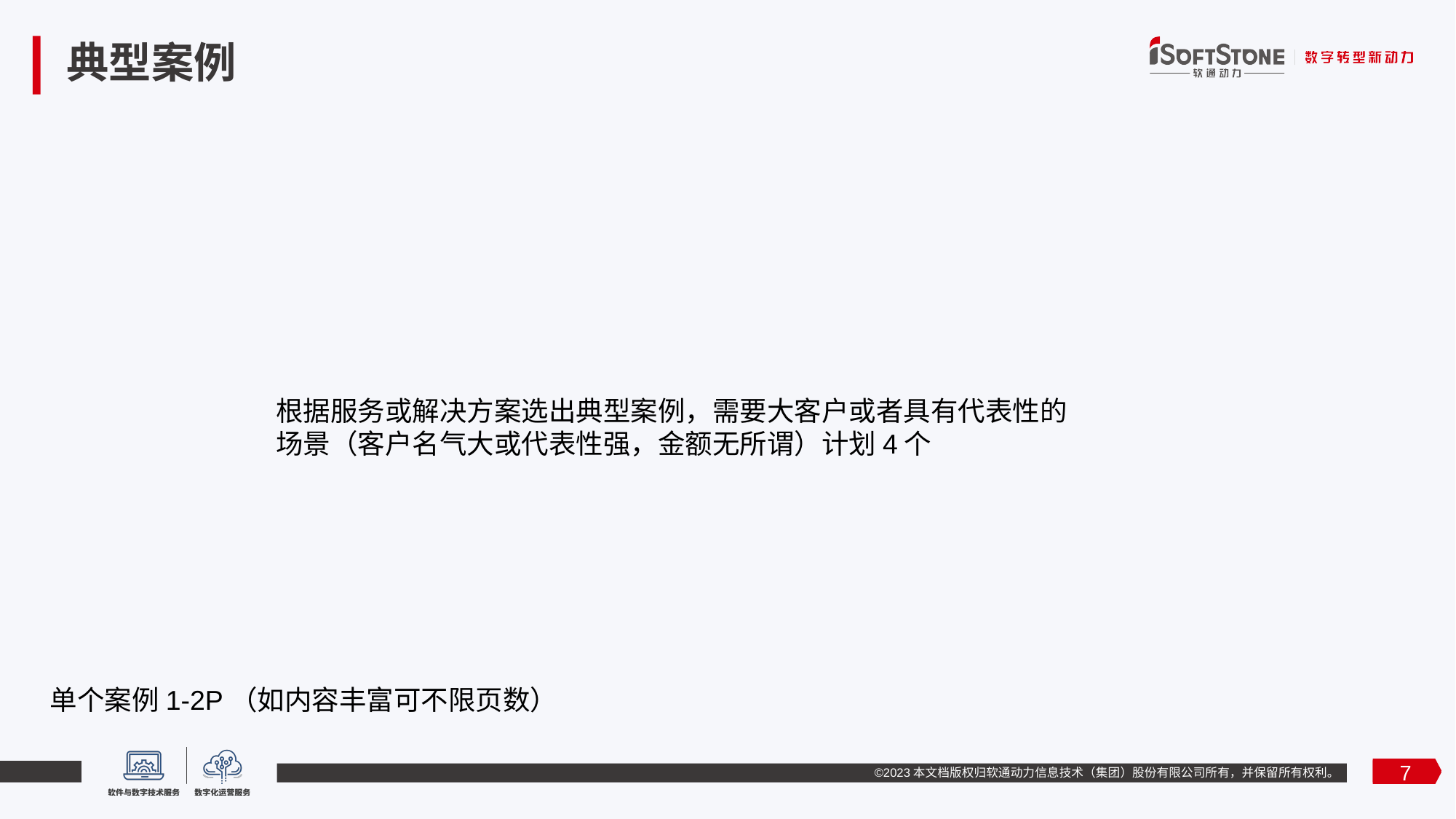

# 典型案例
根据服务或解决方案选出典型案例，需要大客户或者具有代表性的
场景（客户名气大或代表性强，金额无所谓）计划4个
单个案例1-2P（如内容丰富可不限页数）